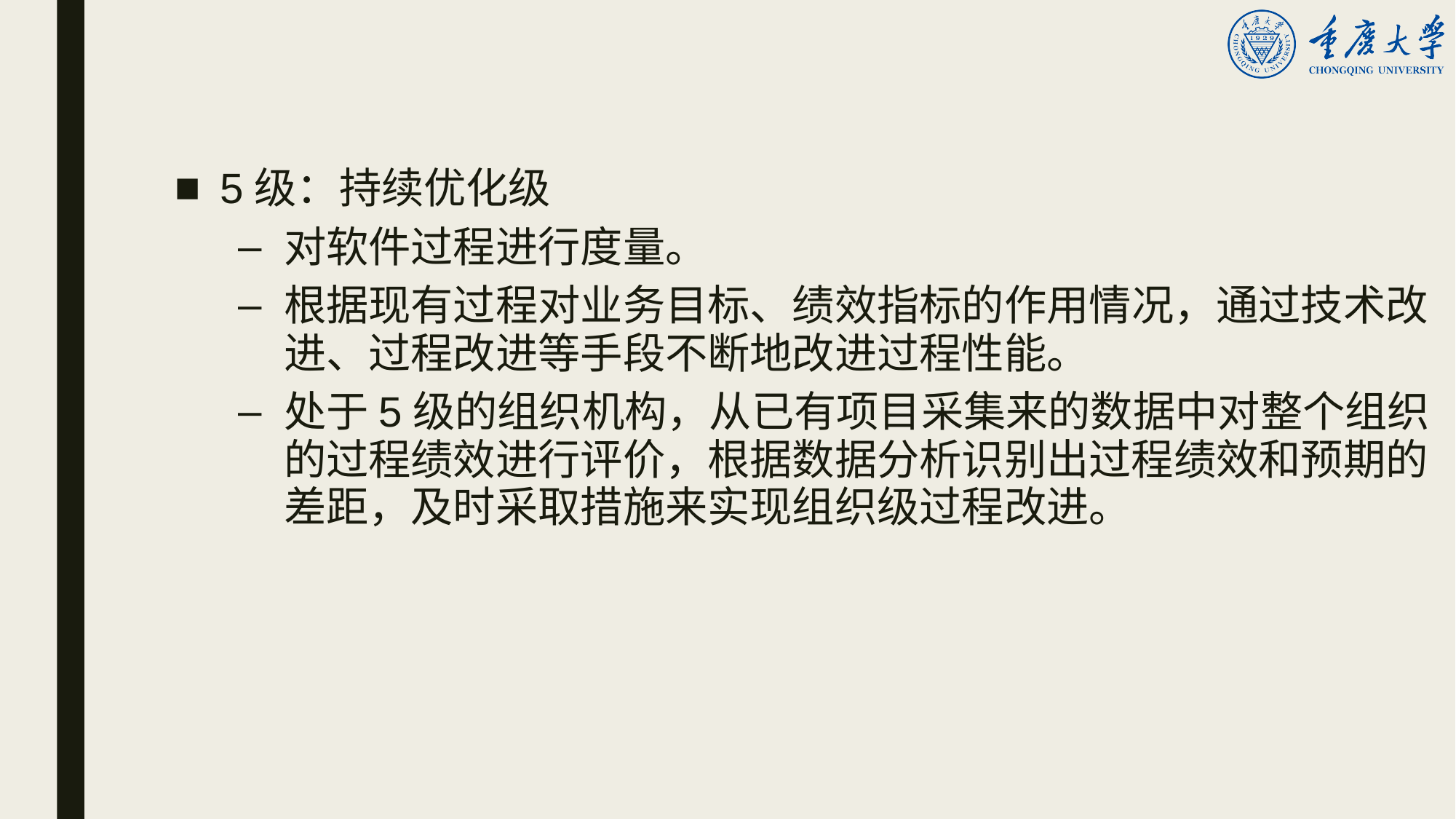

5级：持续优化级
对软件过程进行度量。
根据现有过程对业务目标、绩效指标的作用情况，通过技术改进、过程改进等手段不断地改进过程性能。
处于5级的组织机构，从已有项目采集来的数据中对整个组织的过程绩效进行评价，根据数据分析识别出过程绩效和预期的差距，及时采取措施来实现组织级过程改进。